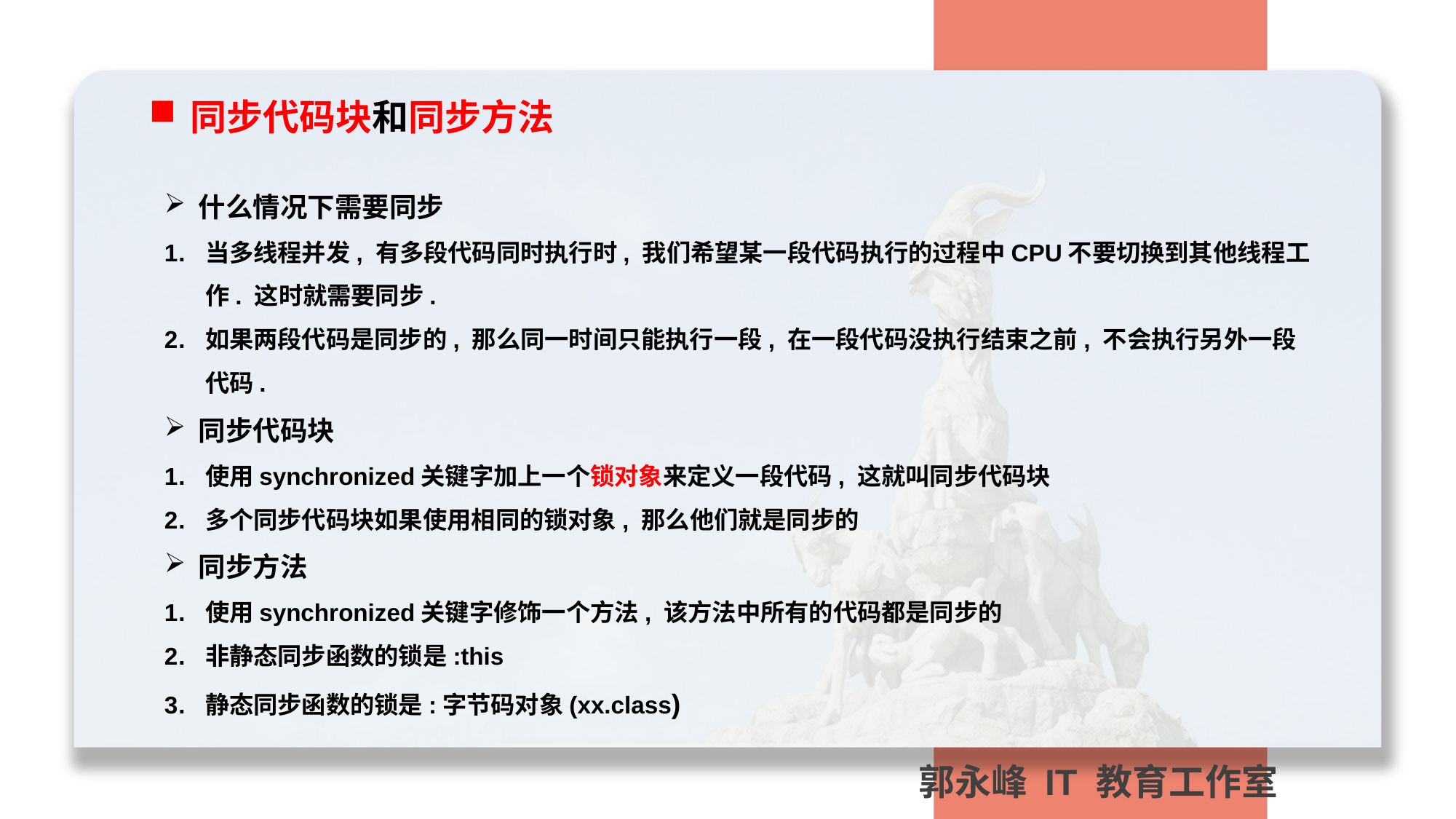

同步代码块和同步方法
什么情况下需要同步
当多线程并发, 有多段代码同时执行时, 我们希望某一段代码执行的过程中CPU不要切换到其他线程工作. 这时就需要同步.
如果两段代码是同步的, 那么同一时间只能执行一段, 在一段代码没执行结束之前, 不会执行另外一段代码.
同步代码块
使用synchronized关键字加上一个锁对象来定义一段代码, 这就叫同步代码块
多个同步代码块如果使用相同的锁对象, 那么他们就是同步的
同步方法
使用synchronized关键字修饰一个方法, 该方法中所有的代码都是同步的
非静态同步函数的锁是:this
静态同步函数的锁是:字节码对象(xx.class)